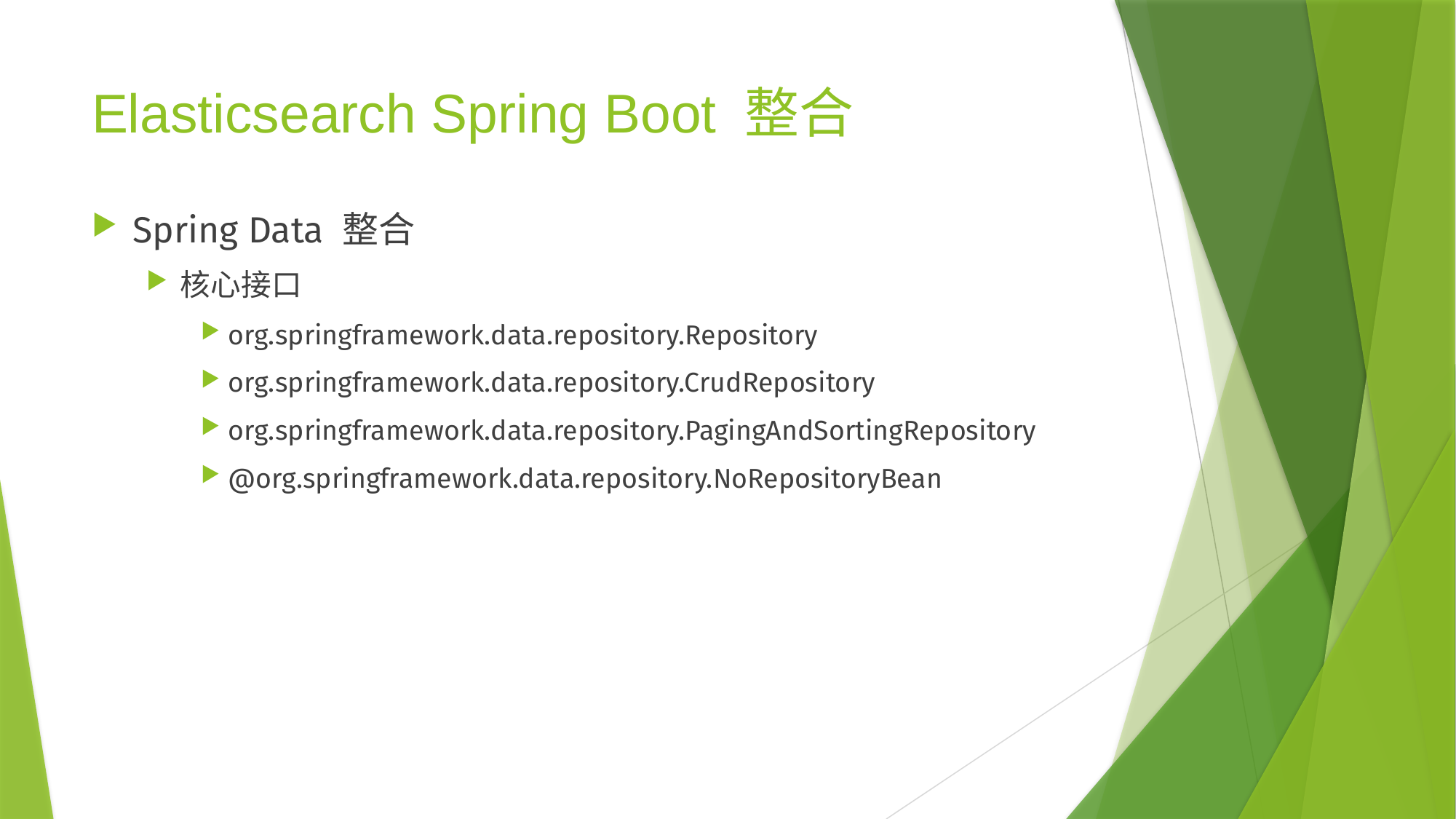

# Elasticsearch Spring Boot 整合
Spring Data 整合
核心接口
org.springframework.data.repository.Repository
org.springframework.data.repository.CrudRepository
org.springframework.data.repository.PagingAndSortingRepository
@org.springframework.data.repository.NoRepositoryBean